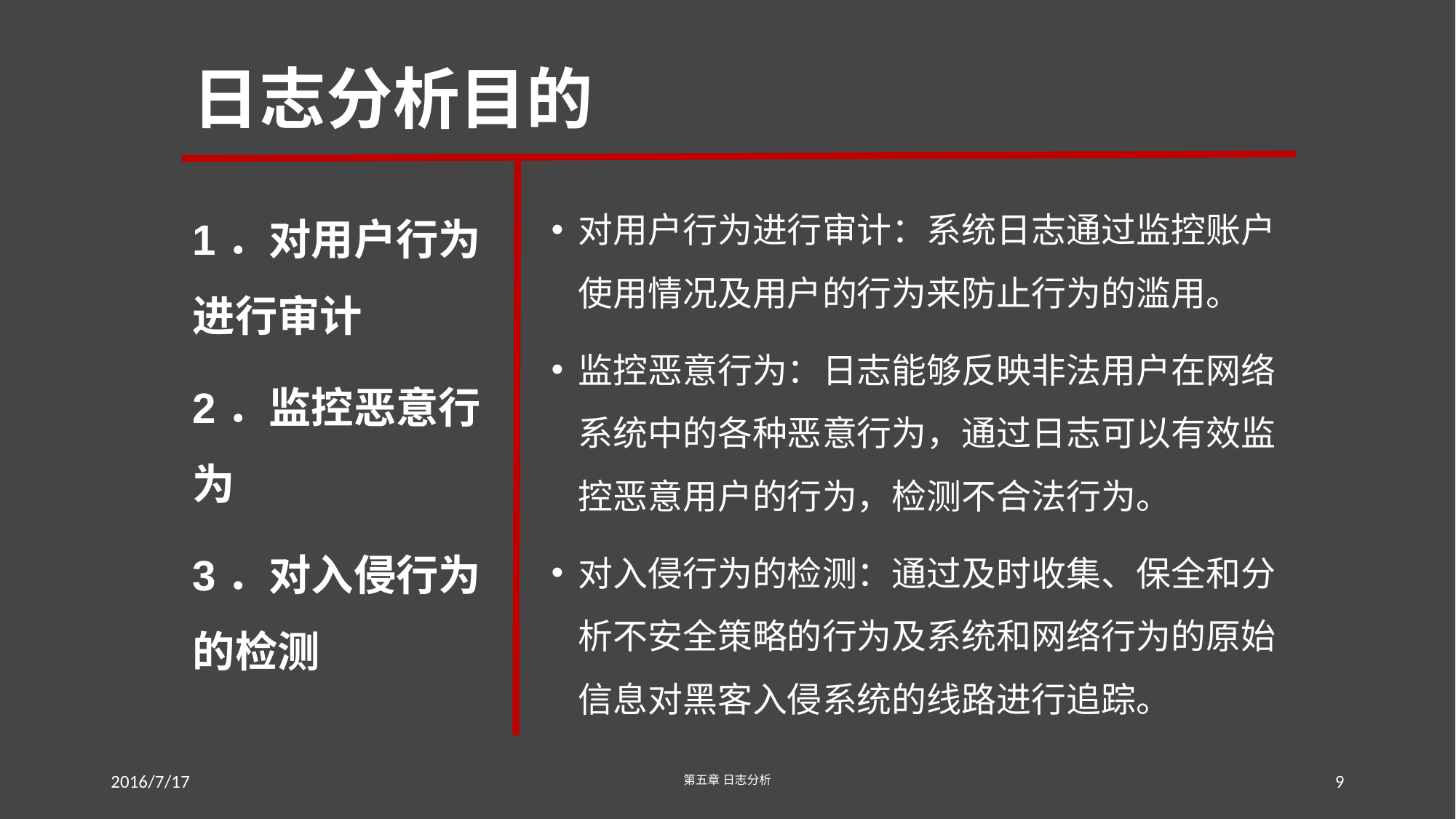

# 日志分析目的
1．对用户行为进行审计
2．监控恶意行为
3．对入侵行为的检测
对用户行为进行审计：系统日志通过监控账户使用情况及用户的行为来防止行为的滥用。
监控恶意行为：日志能够反映非法用户在网络系统中的各种恶意行为，通过日志可以有效监控恶意用户的行为，检测不合法行为。
对入侵行为的检测：通过及时收集、保全和分析不安全策略的行为及系统和网络行为的原始信息对黑客入侵系统的线路进行追踪。
2016/7/17
第五章 日志分析
9